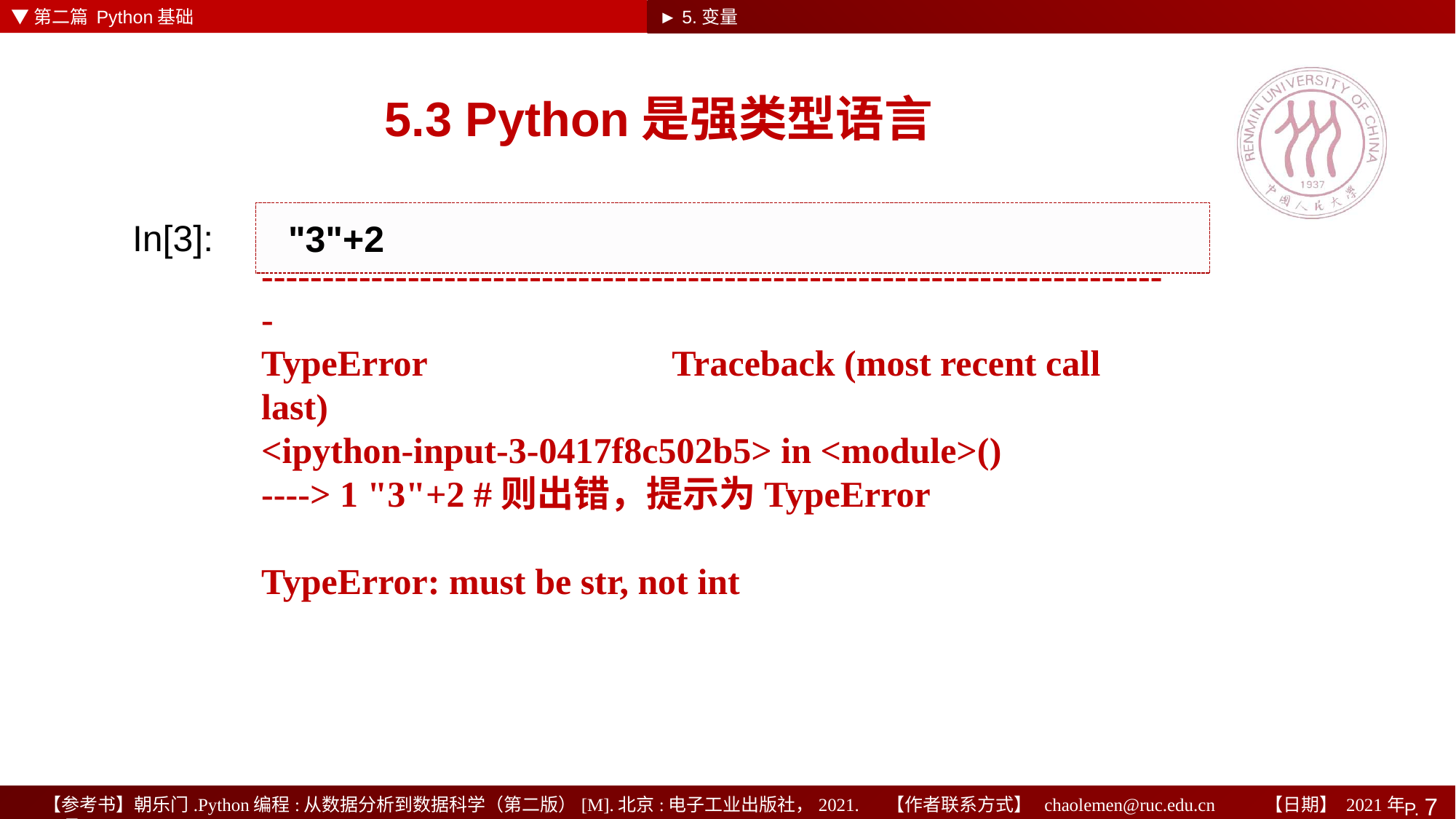

▼第二篇 Python基础
► 5.变量
# 5.3 Python是强类型语言
"3"+2
In[3]:
---------------------------------------------------------------------------
TypeError                           Traceback (most recent call last)
<ipython-input-3-0417f8c502b5> in <module>()
----> 1 "3"+2 #则出错，提示为TypeError

TypeError: must be str, not int